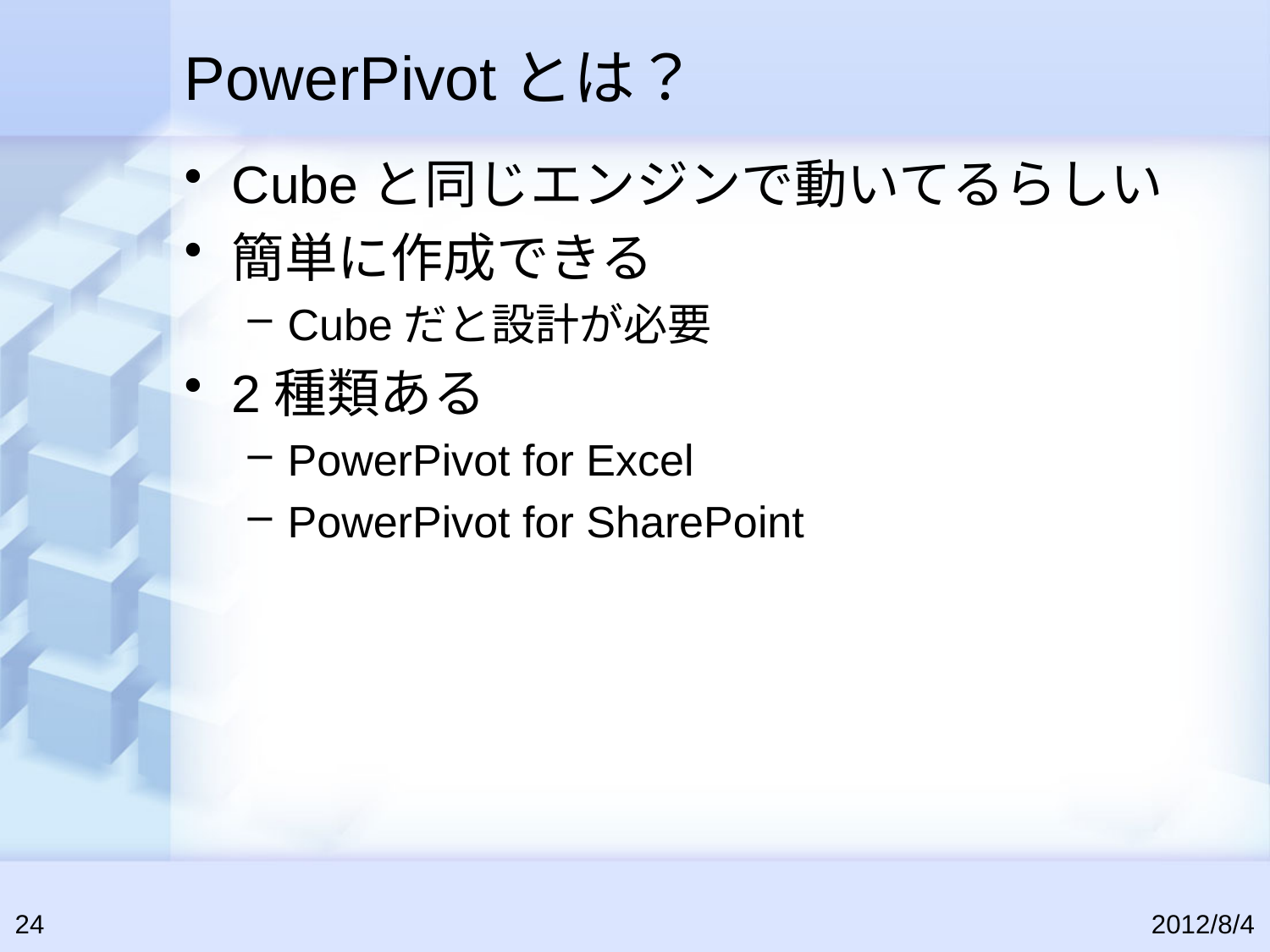

# PowerPivotとは？
Cubeと同じエンジンで動いてるらしい
簡単に作成できる
Cubeだと設計が必要
2種類ある
PowerPivot for Excel
PowerPivot for SharePoint

24
2012/8/4